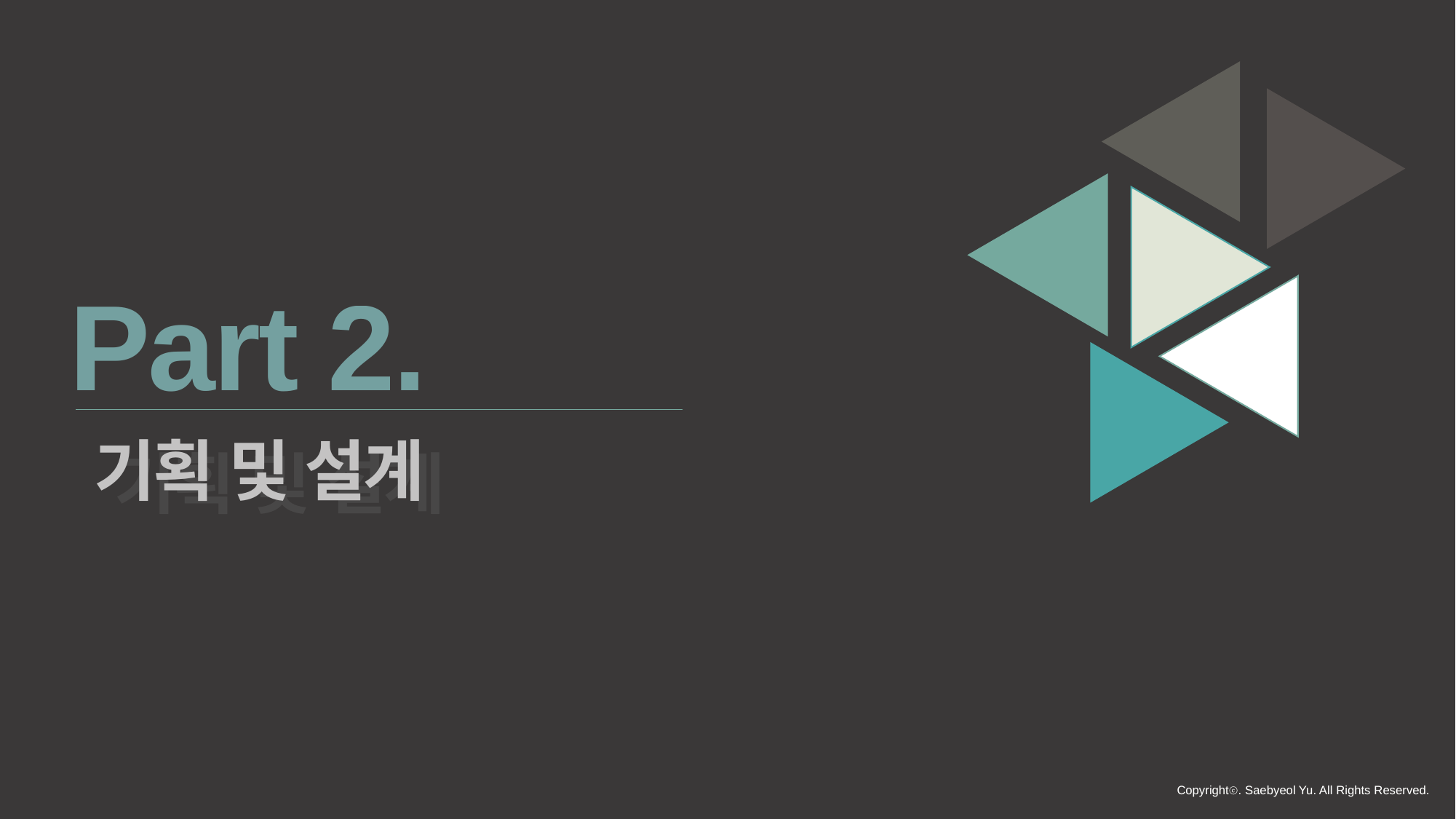

Part 2.
기획 및 설계
기획 및 설계
Copyrightⓒ. Saebyeol Yu. All Rights Reserved.